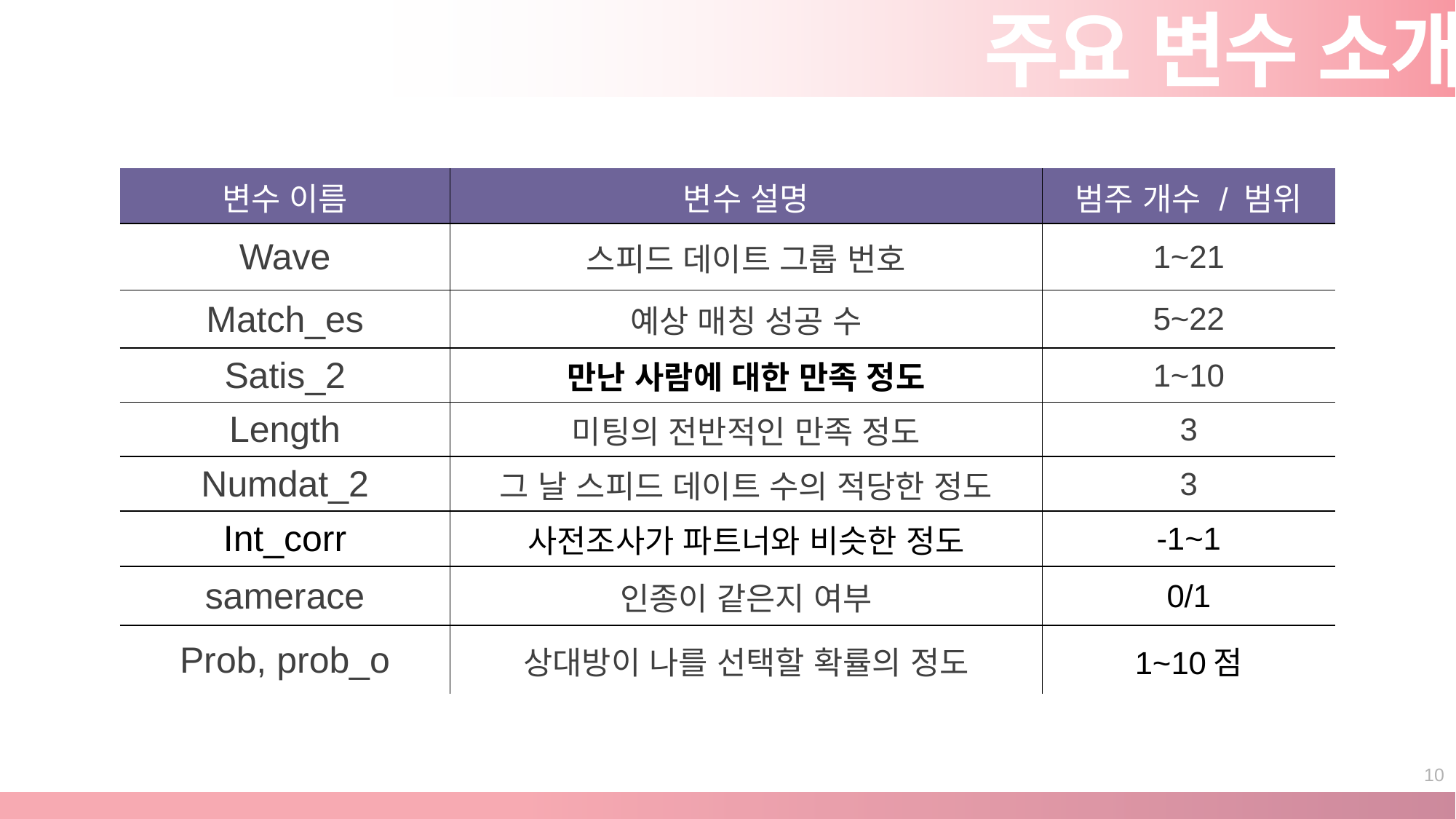

주요 변수 소개

| 변수 이름 | 변수 설명 | 범주 개수 / 범위 |
| --- | --- | --- |
| Wave | 스피드 데이트 그룹 번호 | 1~21 |
| Match\_es | 예상 매칭 성공 수 | 5~22 |
| Satis\_2 | 만난 사람에 대한 만족 정도 | 1~10 |
| Length | 미팅의 전반적인 만족 정도 | 3 |
| Numdat\_2 | 그 날 스피드 데이트 수의 적당한 정도 | 3 |
| Int\_corr | 사전조사가 파트너와 비슷한 정도 | -1~1 |
| samerace | 인종이 같은지 여부 | 0/1 |
| Prob, prob\_o | 상대방이 나를 선택할 확률의 정도 | 1~10점 |
10